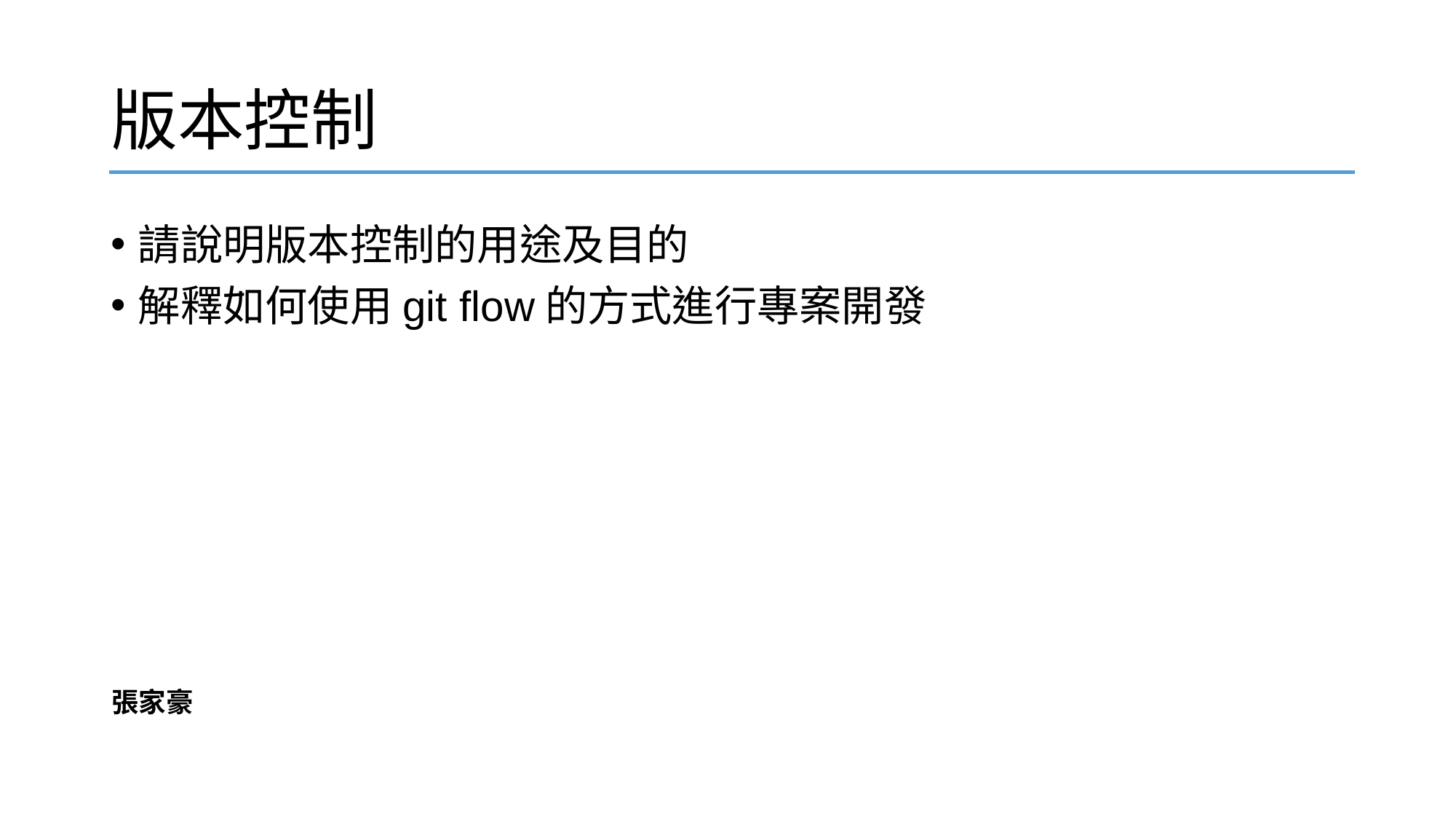

# 版本控制
請說明版本控制的用途及目的
解釋如何使用git flow的方式進行專案開發

張家豪